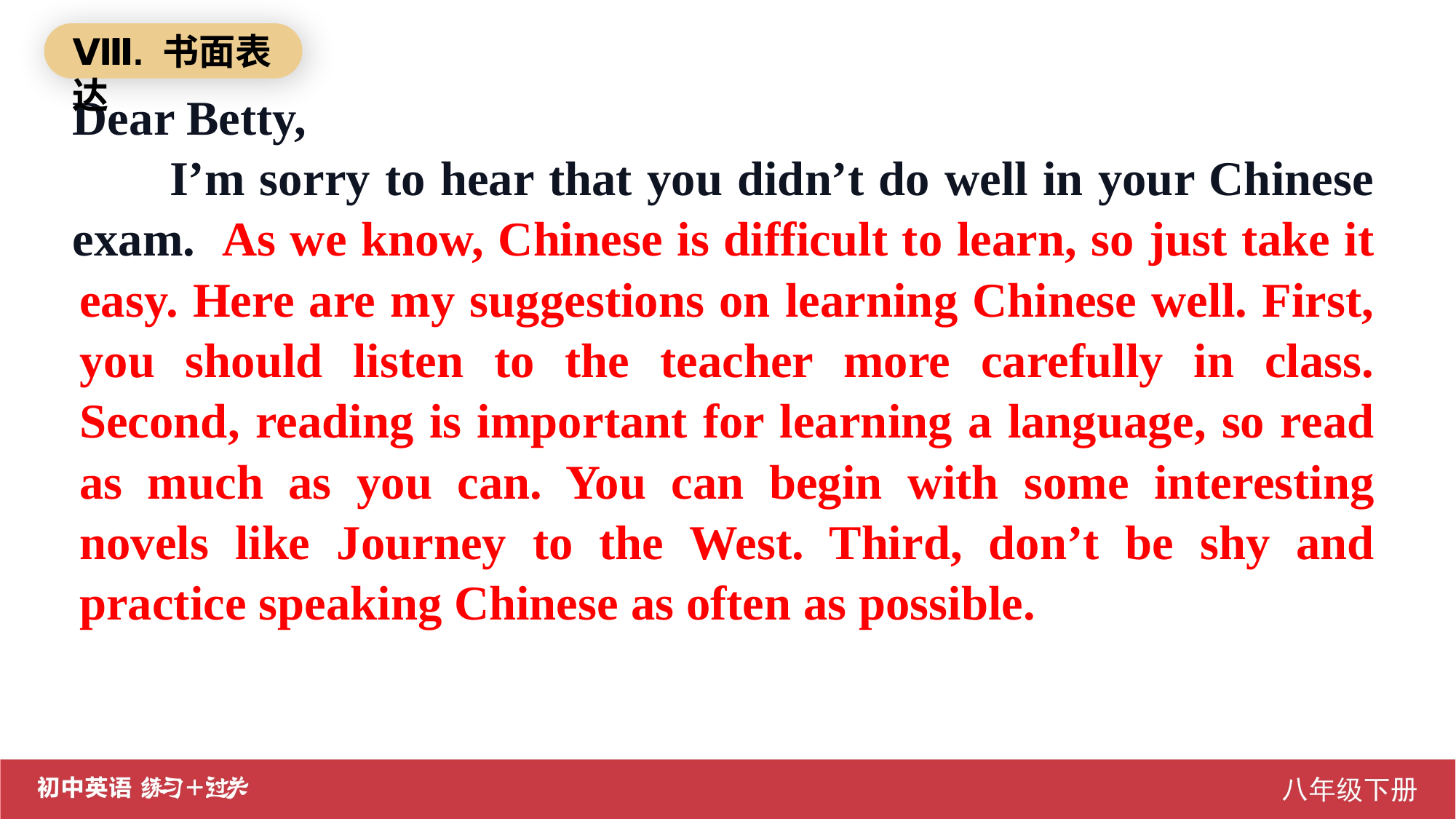

Ⅷ. 书面表达
Dear Betty,
I’m sorry to hear that you didn’t do well in your Chinese exam.

    As we know, Chinese is difficult to learn, so just take it easy. Here are my suggestions on learning Chinese well. First, you should listen to the teacher more carefully in class. Second, reading is important for learning a language, so read as much as you can. You can begin with some interesting novels like Journey to the West. Third, don’t be shy and practice speaking Chinese as often as possible.